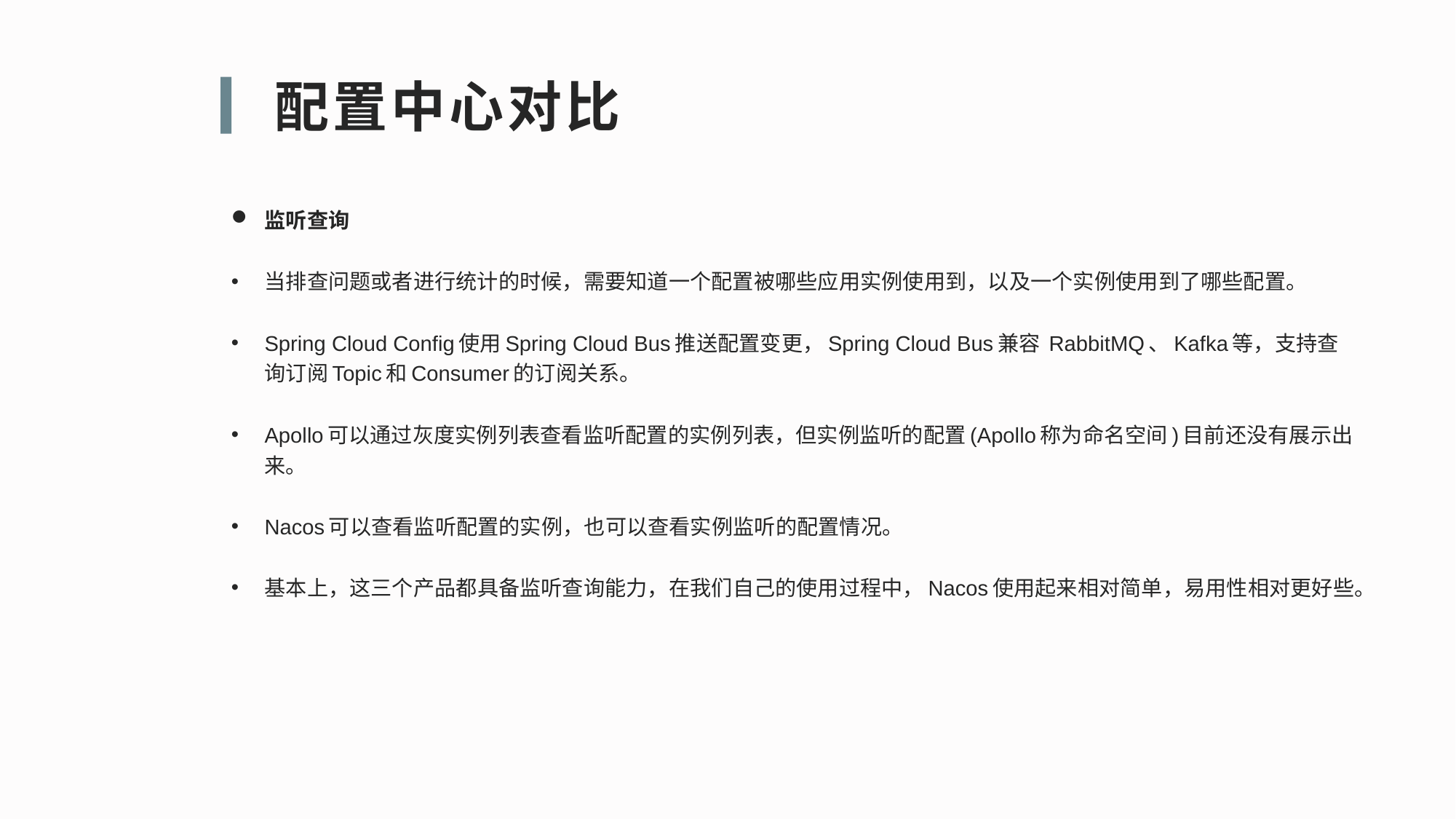

配置中心对比

监听查询

当排查问题或者进行统计的时候，需要知道一个配置被哪些应用实例使用到，以及一个实例使用到了哪些配置。

Spring Cloud Config使用Spring Cloud Bus推送配置变更，Spring Cloud Bus兼容 RabbitMQ、Kafka等，支持查询订阅Topic和Consumer的订阅关系。

Apollo可以通过灰度实例列表查看监听配置的实例列表，但实例监听的配置(Apollo称为命名空间)目前还没有展示出来。

Nacos可以查看监听配置的实例，也可以查看实例监听的配置情况。

基本上，这三个产品都具备监听查询能力，在我们自己的使用过程中，Nacos使用起来相对简单，易用性相对更好些。